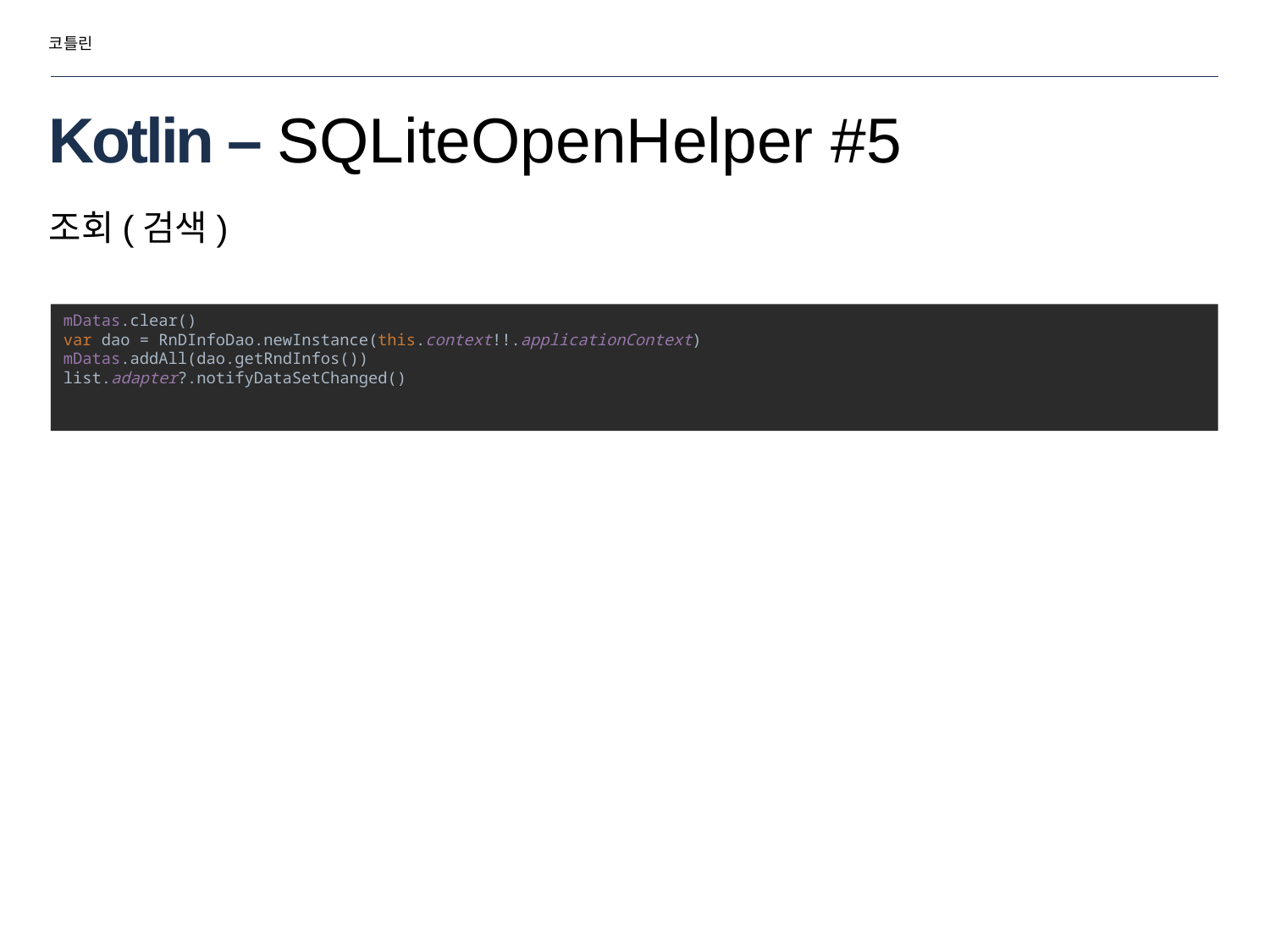

코틀린
# Kotlin – SQLiteOpenHelper #5
조회(검색)
mDatas.clear()
var dao = RnDInfoDao.newInstance(this.context!!.applicationContext)
mDatas.addAll(dao.getRndInfos())
list.adapter?.notifyDataSetChanged()